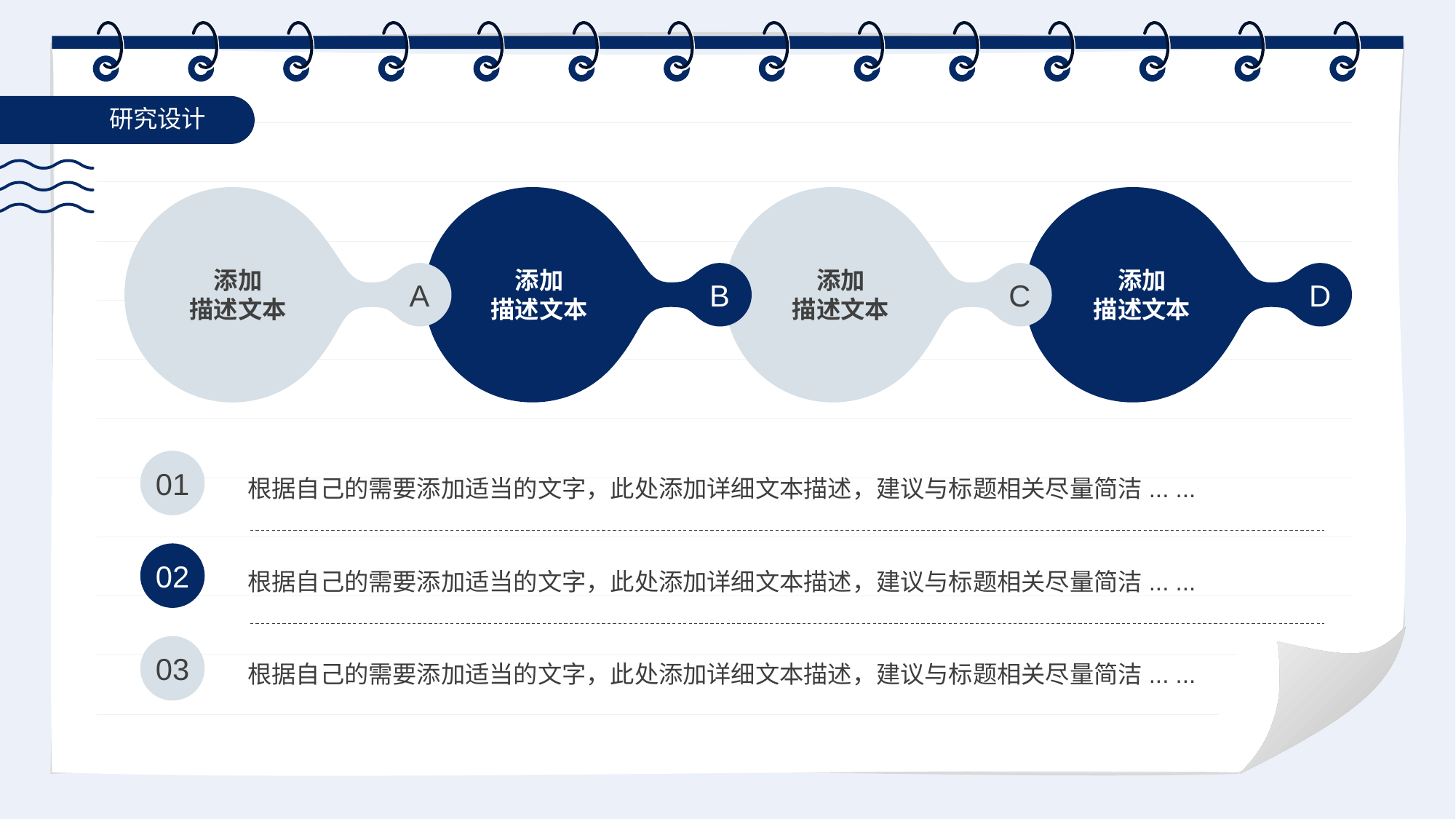

研究设计

A

B

C

D
添加
描述文本
添加
描述文本
添加
描述文本
添加
描述文本
01
根据自己的需要添加适当的文字，此处添加详细文本描述，建议与标题相关尽量简洁... ...
02
根据自己的需要添加适当的文字，此处添加详细文本描述，建议与标题相关尽量简洁... ...
03
根据自己的需要添加适当的文字，此处添加详细文本描述，建议与标题相关尽量简洁... ...